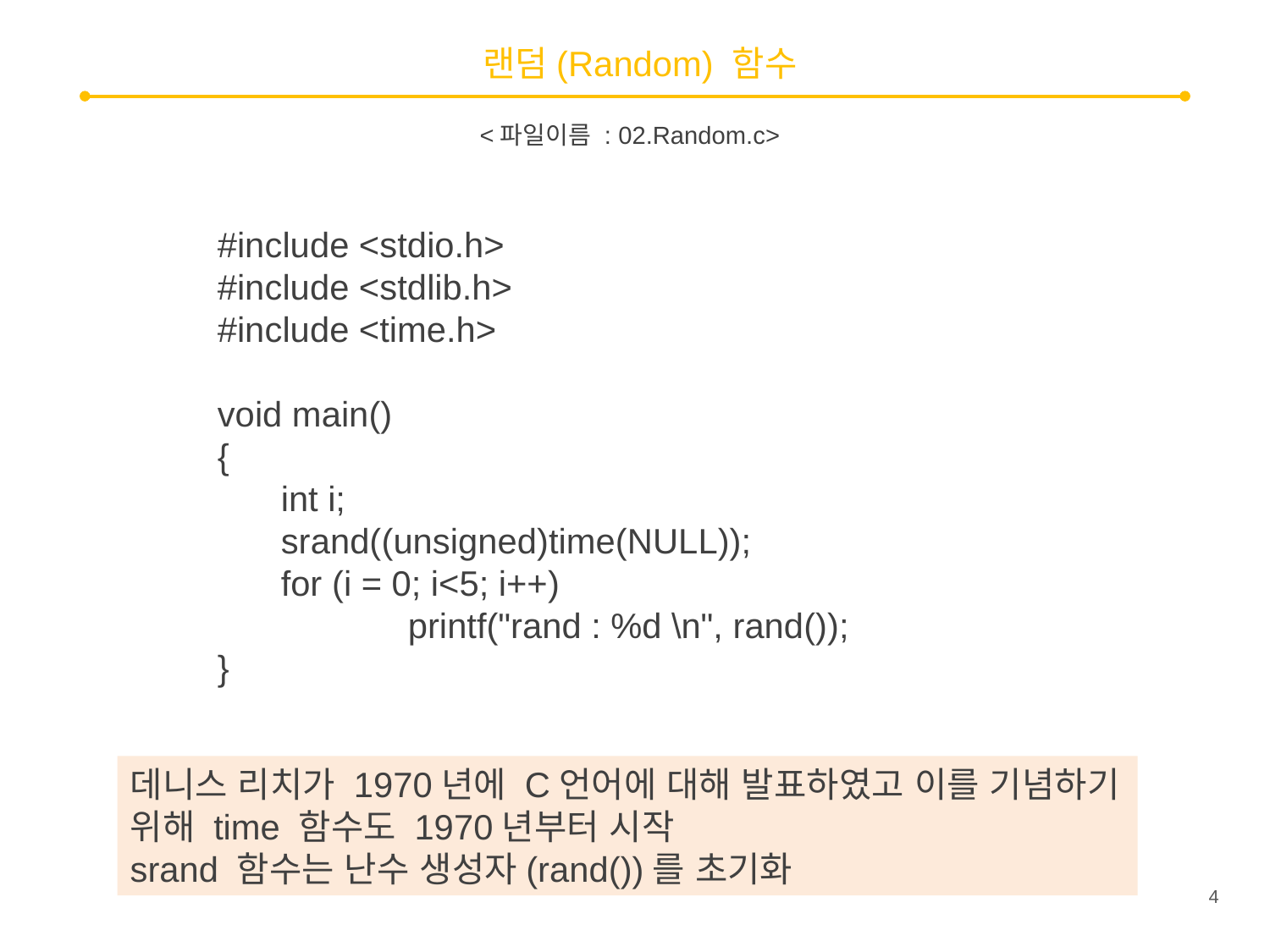

# 랜덤(Random) 함수
<파일이름 : 02.Random.c>
#include <stdio.h>
#include <stdlib.h>
#include <time.h>

void main()
{
int i;
srand((unsigned)time(NULL));
for (i = 0; i<5; i++)
	printf("rand : %d \n", rand());
}
데니스 리치가 1970년에 C언어에 대해 발표하였고 이를 기념하기 위해 time 함수도 1970년부터 시작
srand 함수는 난수 생성자(rand())를 초기화